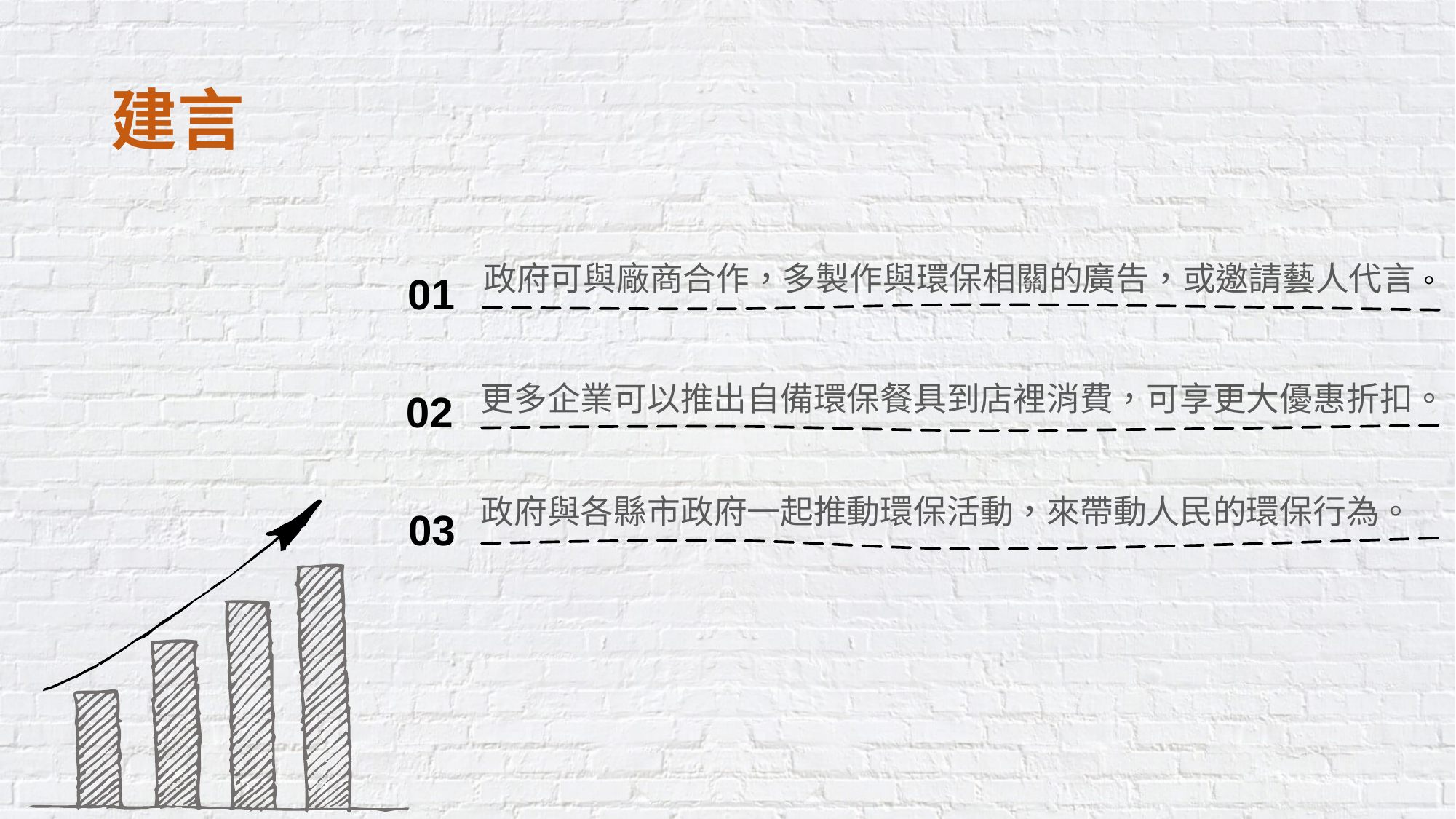

# 建言
政府可與廠商合作，多製作與環保相關的廣告，或邀請藝人代言。

01

更多企業可以推出自備環保餐具到店裡消費，可享更大優惠折扣。
02

政府與各縣市政府一起推動環保活動，來帶動人民的環保行為。

03